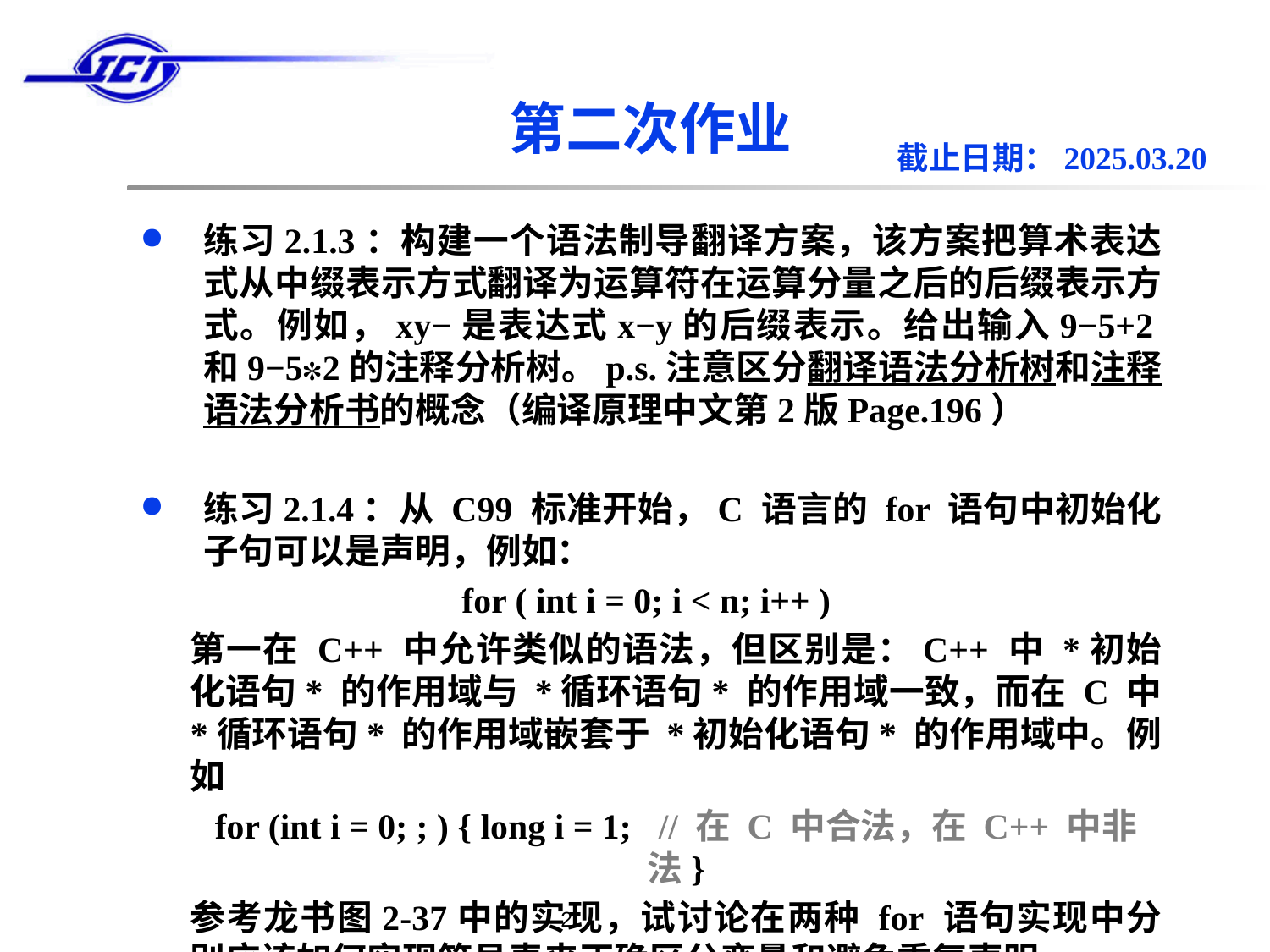

# 第二次作业
截止日期：2025.03.20
练习2.1.3：构建一个语法制导翻译方案，该方案把算术表达式从中缀表示方式翻译为运算符在运算分量之后的后缀表示方式。例如，xy−是表达式x−y的后缀表示。给出输入9−5+2和9−5∗2的注释分析树。p.s.注意区分翻译语法分析树和注释语法分析书的概念（编译原理中文第2版Page.196）

练习2.1.4：从 C99 标准开始，C 语言的 for 语句中初始化子句可以是声明，例如：
for ( int i = 0; i < n; i++ )
第一在 C++ 中允许类似的语法，但区别是：C++ 中 *初始化语句* 的作用域与 *循环语句* 的作用域一致，而在 C 中 *循环语句* 的作用域嵌套于 *初始化语句* 的作用域中。例如
for (int i = 0; ; ) { long i = 1;   // 在 C 中合法，在 C++ 中非法}
参考龙书图2-37中的实现，试讨论在两种 for 语句实现中分别应该如何实现符号表来正确区分变量和避免重复声明。